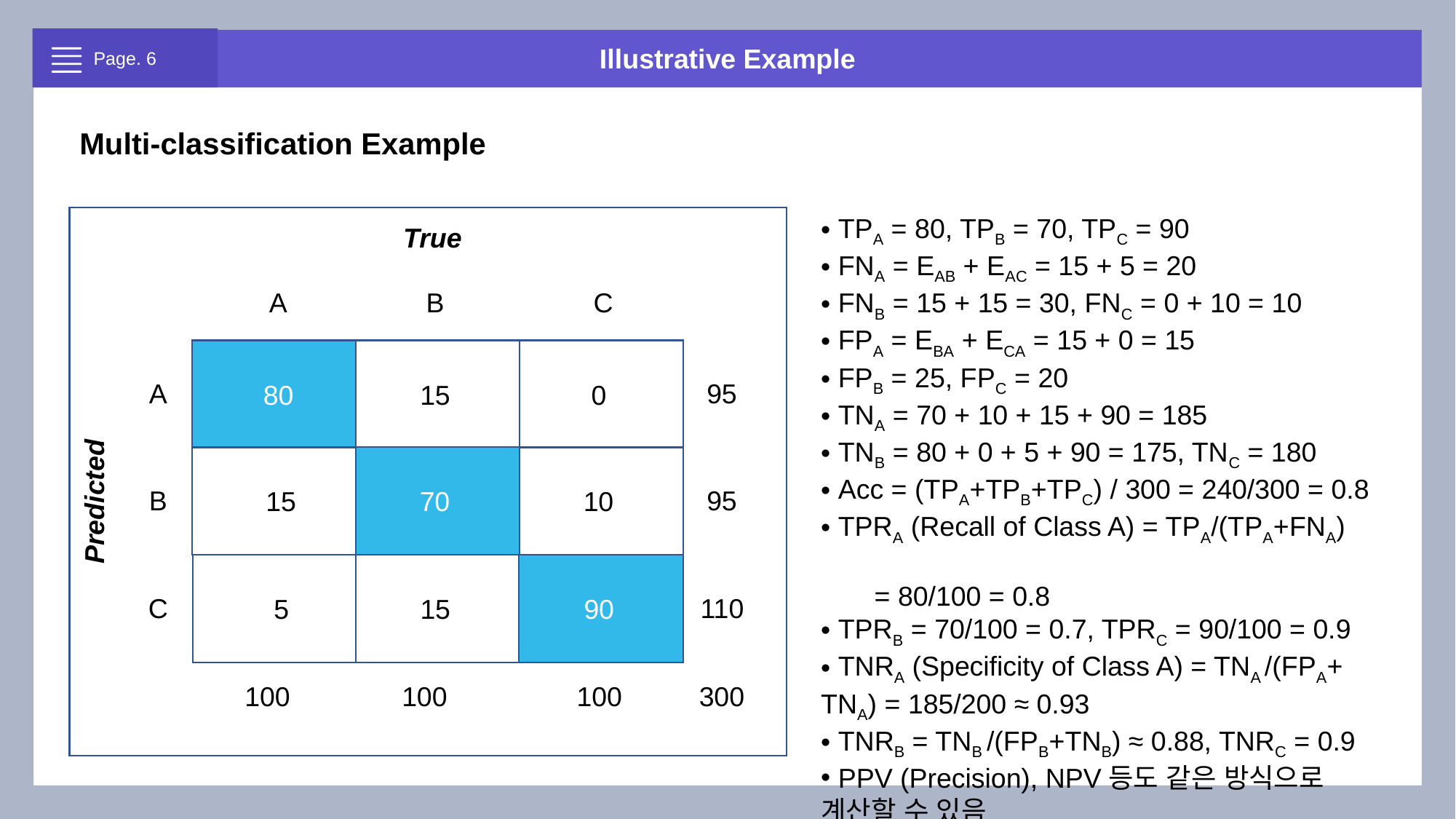

Illustrative Example
Page. 6

Multi-classification Example
 TPA = 80, TPB = 70, TPC = 90
 FNA = EAB + EAC = 15 + 5 = 20
 FNB = 15 + 15 = 30, FNC = 0 + 10 = 10
 FPA = EBA + ECA = 15 + 0 = 15
 FPB = 25, FPC = 20
 TNA = 70 + 10 + 15 + 90 = 185
 TNB = 80 + 0 + 5 + 90 = 175, TNC = 180
 Acc = (TPA+TPB+TPC) / 300 = 240/300 = 0.8
 TPRA (Recall of Class A) = TPA/(TPA+FNA)
       = 80/100 = 0.8
 TPRB = 70/100 = 0.7, TPRC = 90/100 = 0.9
 TNRA (Specificity of Class A) = TNA /(FPA+ TNA) = 185/200 ≈ 0.93
 TNRB = TNB /(FPB+TNB) ≈ 0.88, TNRC = 0.9
 PPV (Precision), NPV등도 같은 방식으로 계산할 수 있음

True
A
B
C

A
95
80
15
0

B
95
Predicted
15
70
10

C
110
5
15
90
100
100
100
300